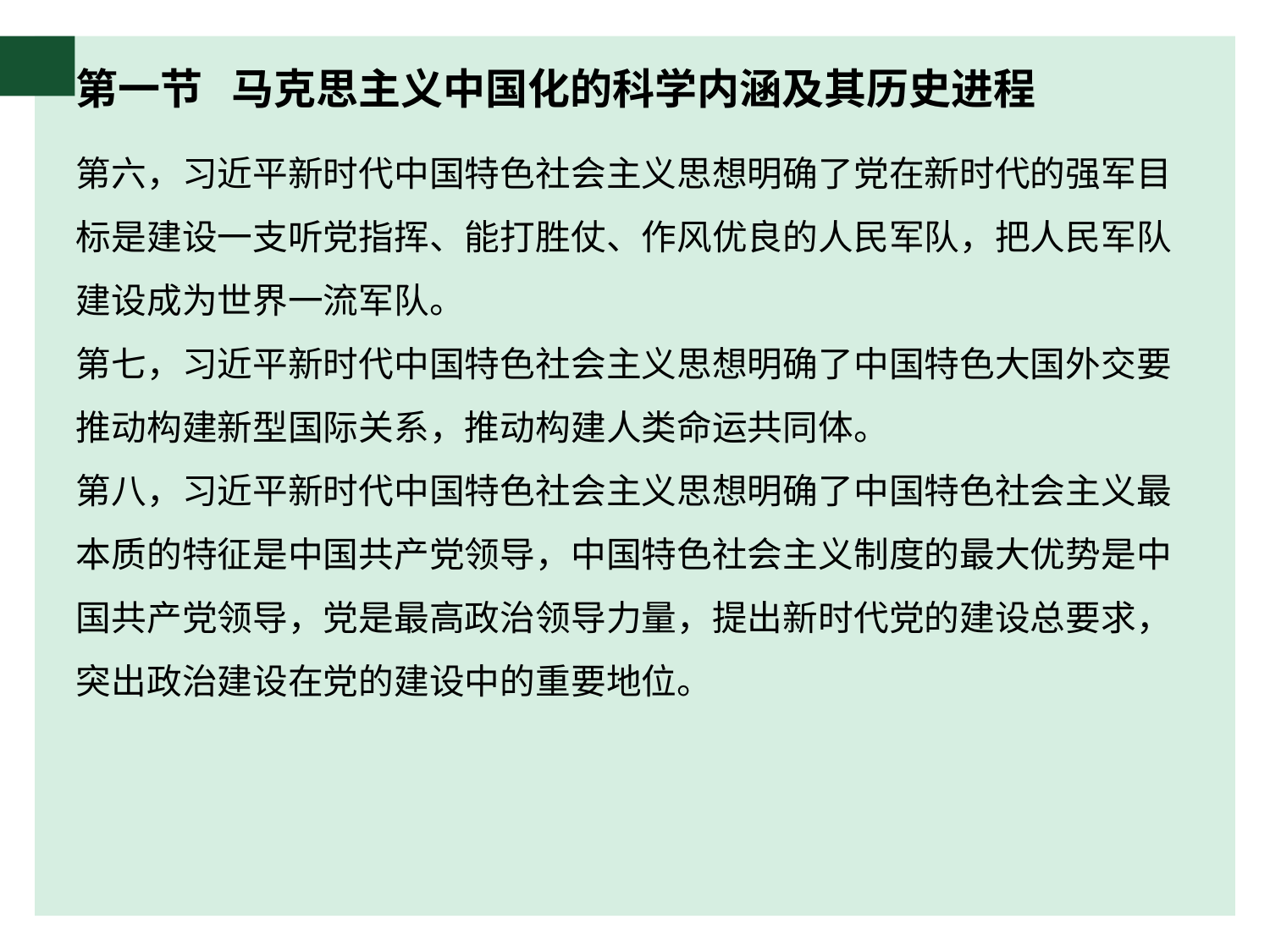

# 第一节   马克思主义中国化的科学内涵及其历史进程
第六，习近平新时代中国特色社会主义思想明确了党在新时代的强军目标是建设一支听党指挥、能打胜仗、作风优良的人民军队，把人民军队建设成为世界一流军队。
第七，习近平新时代中国特色社会主义思想明确了中国特色大国外交要推动构建新型国际关系，推动构建人类命运共同体。
第八，习近平新时代中国特色社会主义思想明确了中国特色社会主义最本质的特征是中国共产党领导，中国特色社会主义制度的最大优势是中国共产党领导，党是最高政治领导力量，提出新时代党的建设总要求，突出政治建设在党的建设中的重要地位。